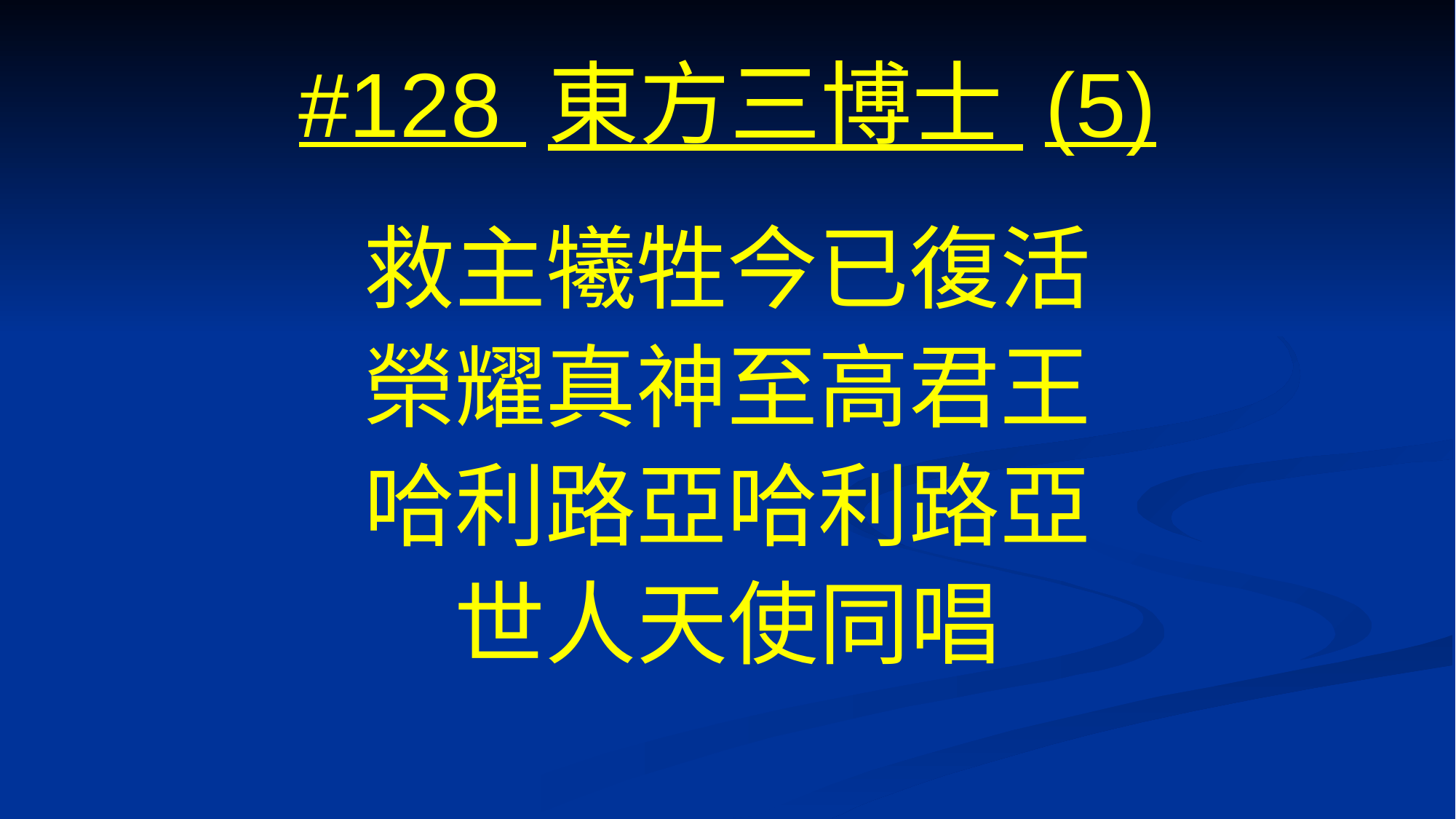

# #128 東方三博士 (5)
救主犧牲今已復活
榮耀真神至高君王
哈利路亞哈利路亞
世人天使同唱